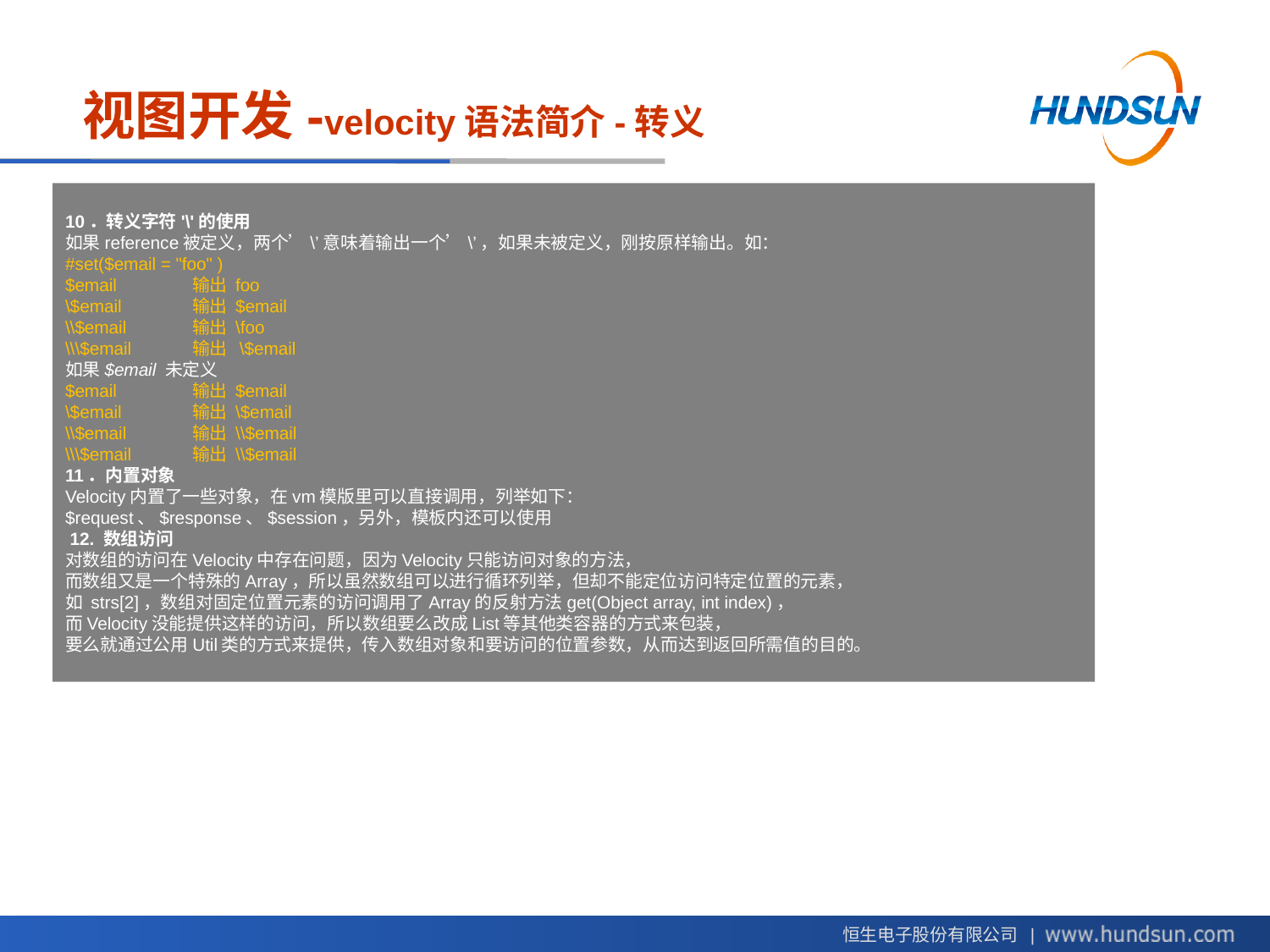

# 视图开发-velocity语法简介-转义

10．转义字符'\'的使用
如果reference被定义，两个’\’意味着输出一个’\’，如果未被定义，刚按原样输出。如：
#set($email = "foo" )
$email 	输出 foo
\$email	输出 $email
\\$email 	输出 \foo
\\\$email  	输出  \$email
如果$email 未定义
$email	输出 $email
\$email	输出 \$email
\\$email	输出 \\$email
\\\$email	输出 \\$email
11．内置对象
Velocity内置了一些对象，在vm模版里可以直接调用，列举如下：
$request、$response、$session，另外，模板内还可以使用
 12. 数组访问
对数组的访问在Velocity中存在问题，因为Velocity只能访问对象的方法，
而数组又是一个特殊的Array，所以虽然数组可以进行循环列举，但却不能定位访问特定位置的元素，
如 strs[2]，数组对固定位置元素的访问调用了Array的反射方法get(Object array, int index)，
而Velocity没能提供这样的访问，所以数组要么改成List等其他类容器的方式来包装，
要么就通过公用Util类的方式来提供，传入数组对象和要访问的位置参数，从而达到返回所需值的目的。